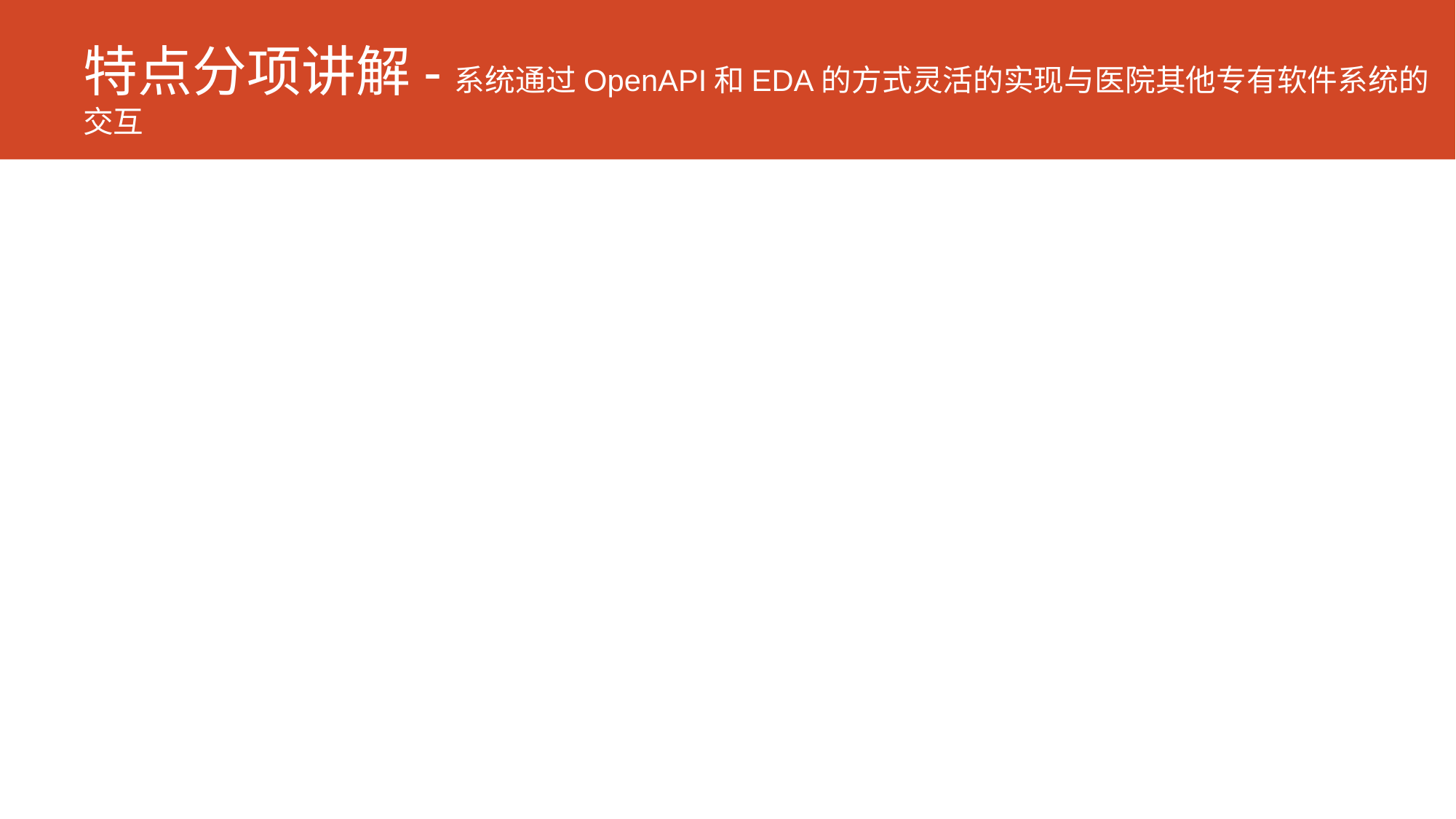

# 特点分项讲解-系统通过OpenAPI和EDA的方式灵活的实现与医院其他专有软件系统的交互